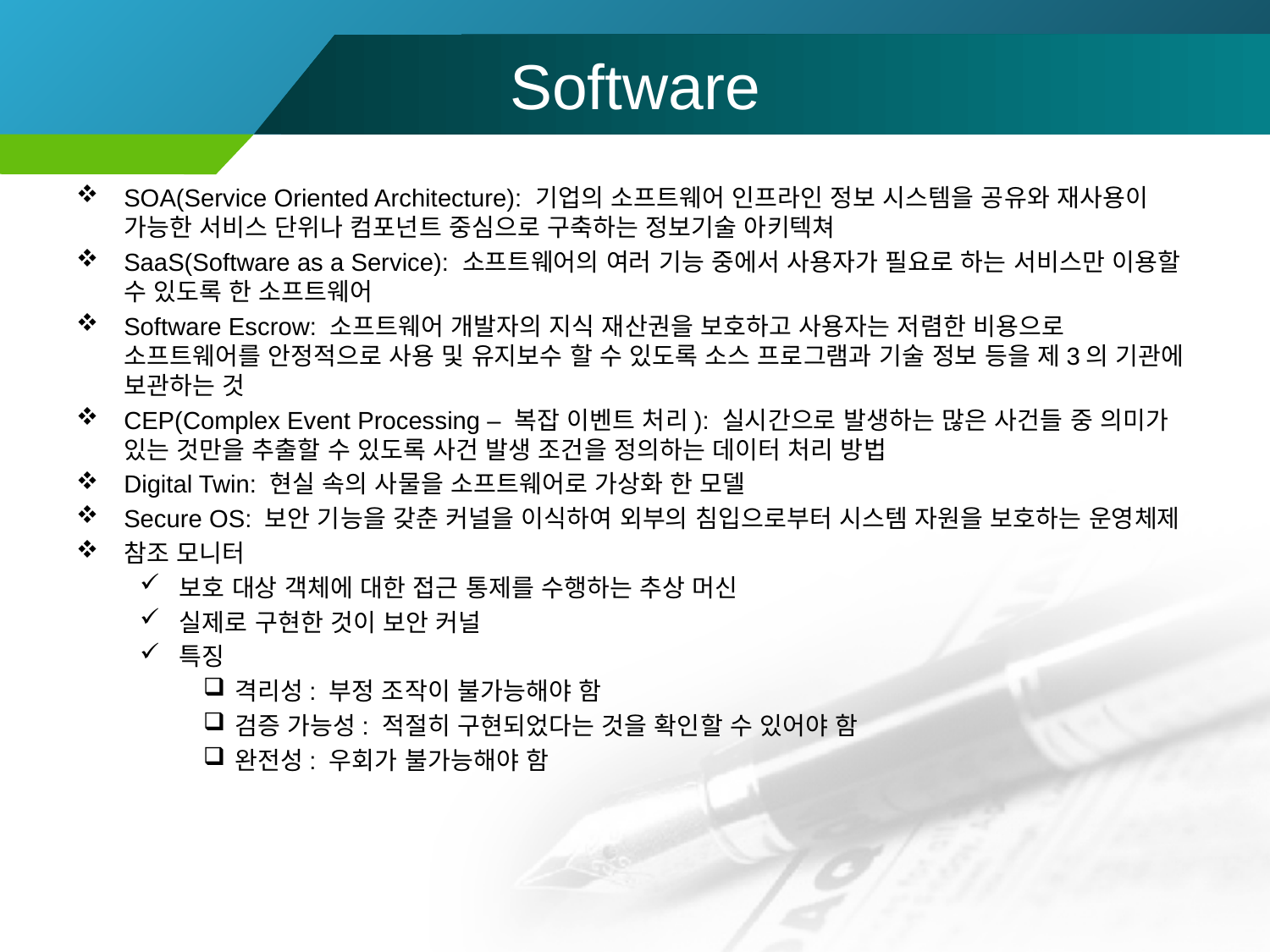

# Software
SOA(Service Oriented Architecture): 기업의 소프트웨어 인프라인 정보 시스템을 공유와 재사용이 가능한 서비스 단위나 컴포넌트 중심으로 구축하는 정보기술 아키텍쳐
SaaS(Software as a Service): 소프트웨어의 여러 기능 중에서 사용자가 필요로 하는 서비스만 이용할 수 있도록 한 소프트웨어
Software Escrow: 소프트웨어 개발자의 지식 재산권을 보호하고 사용자는 저렴한 비용으로 소프트웨어를 안정적으로 사용 및 유지보수 할 수 있도록 소스 프로그램과 기술 정보 등을 제3의 기관에 보관하는 것
CEP(Complex Event Processing – 복잡 이벤트 처리): 실시간으로 발생하는 많은 사건들 중 의미가 있는 것만을 추출할 수 있도록 사건 발생 조건을 정의하는 데이터 처리 방법
Digital Twin: 현실 속의 사물을 소프트웨어로 가상화 한 모델
Secure OS: 보안 기능을 갖춘 커널을 이식하여 외부의 침입으로부터 시스템 자원을 보호하는 운영체제
참조 모니터
보호 대상 객체에 대한 접근 통제를 수행하는 추상 머신
실제로 구현한 것이 보안 커널
특징
격리성: 부정 조작이 불가능해야 함
검증 가능성: 적절히 구현되었다는 것을 확인할 수 있어야 함
완전성: 우회가 불가능해야 함